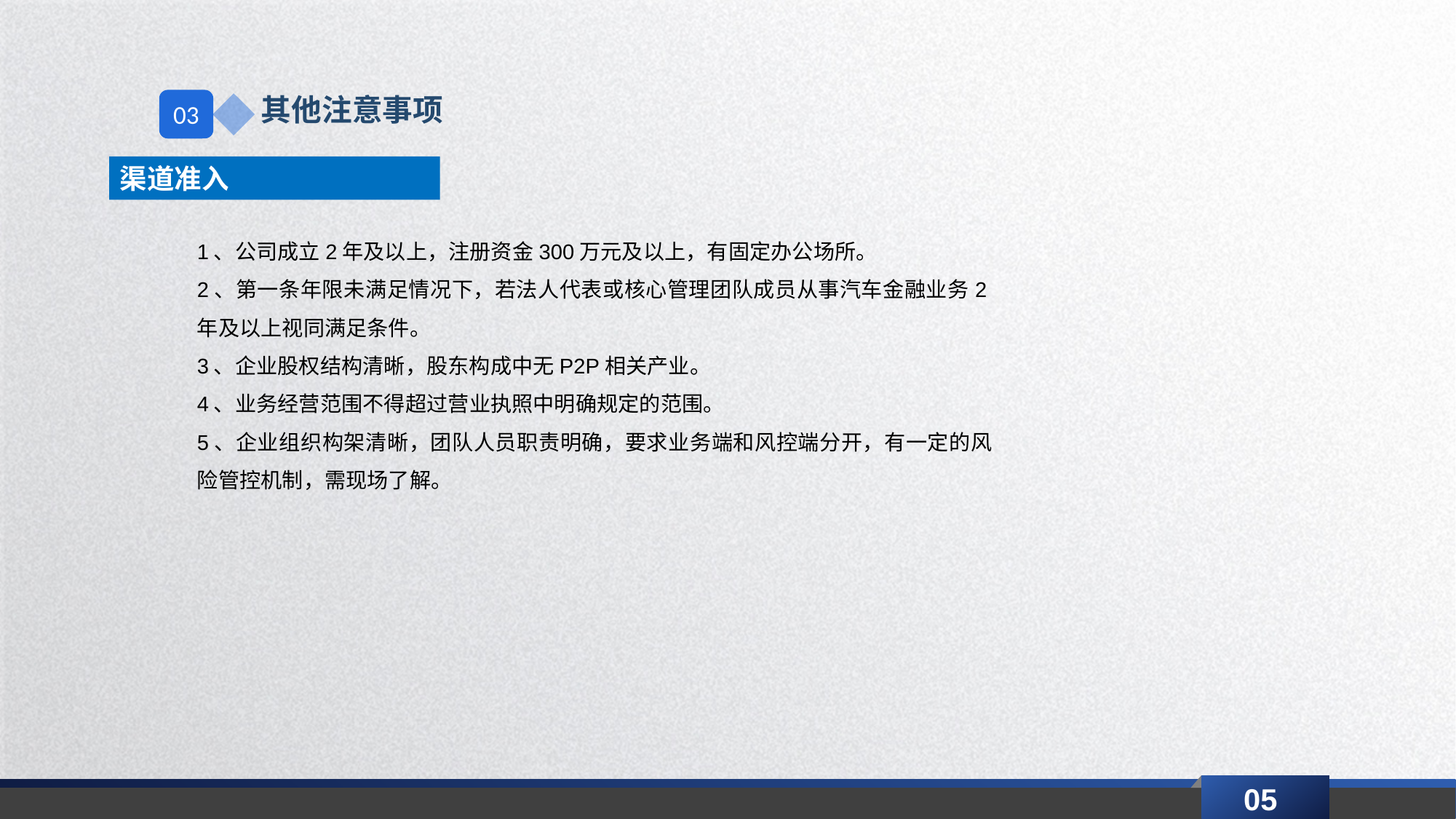

其他注意事项
03

渠道准入

1、公司成立2年及以上，注册资金300万元及以上，有固定办公场所。
2、第一条年限未满足情况下，若法人代表或核心管理团队成员从事汽车金融业务2年及以上视同满足条件。
3、企业股权结构清晰，股东构成中无P2P相关产业。
4、业务经营范围不得超过营业执照中明确规定的范围。
5、企业组织构架清晰，团队人员职责明确，要求业务端和风控端分开，有一定的风险管控机制，需现场了解。
05

延时符